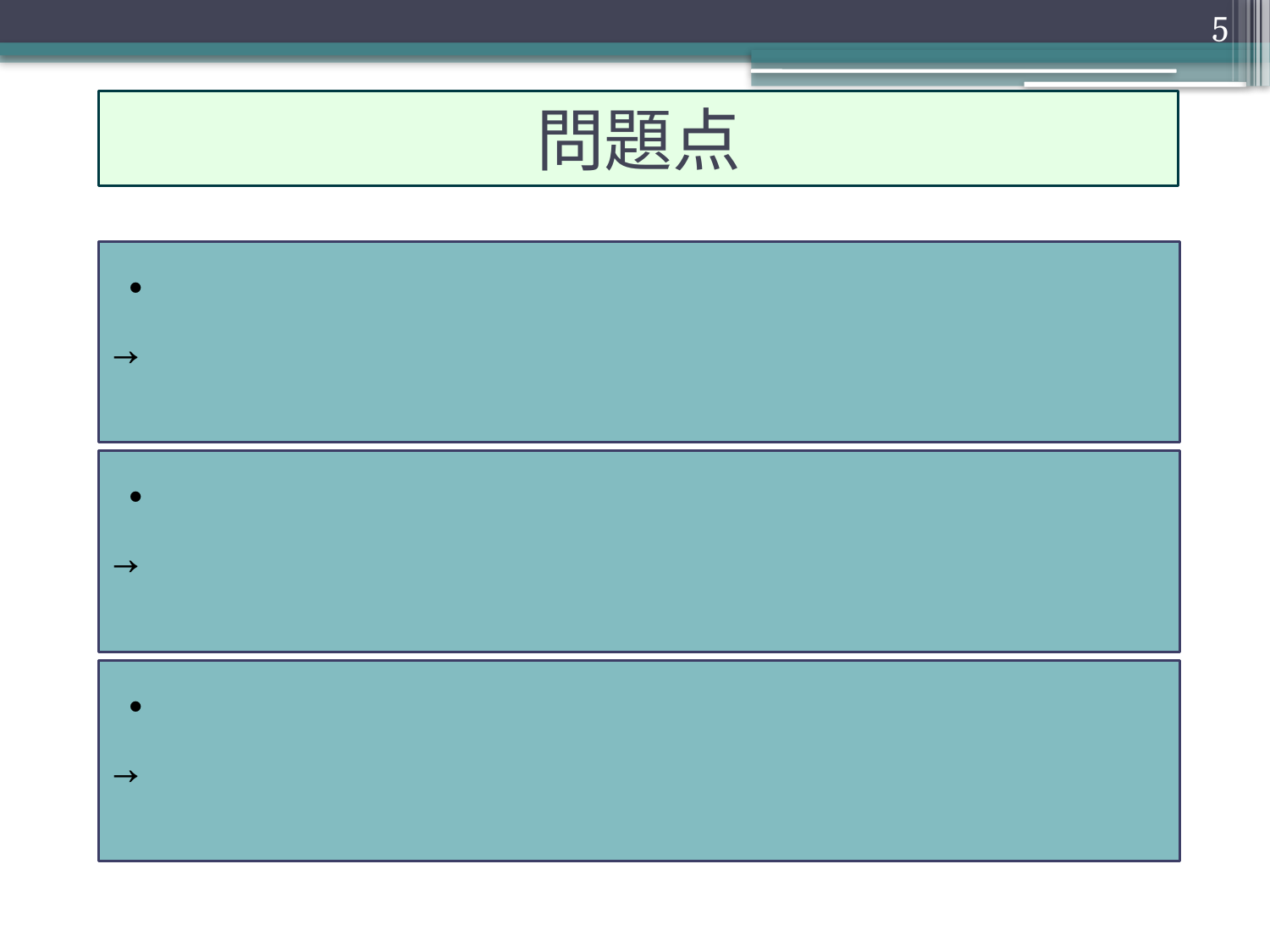

5
問題点
・
→

・
→

・
→